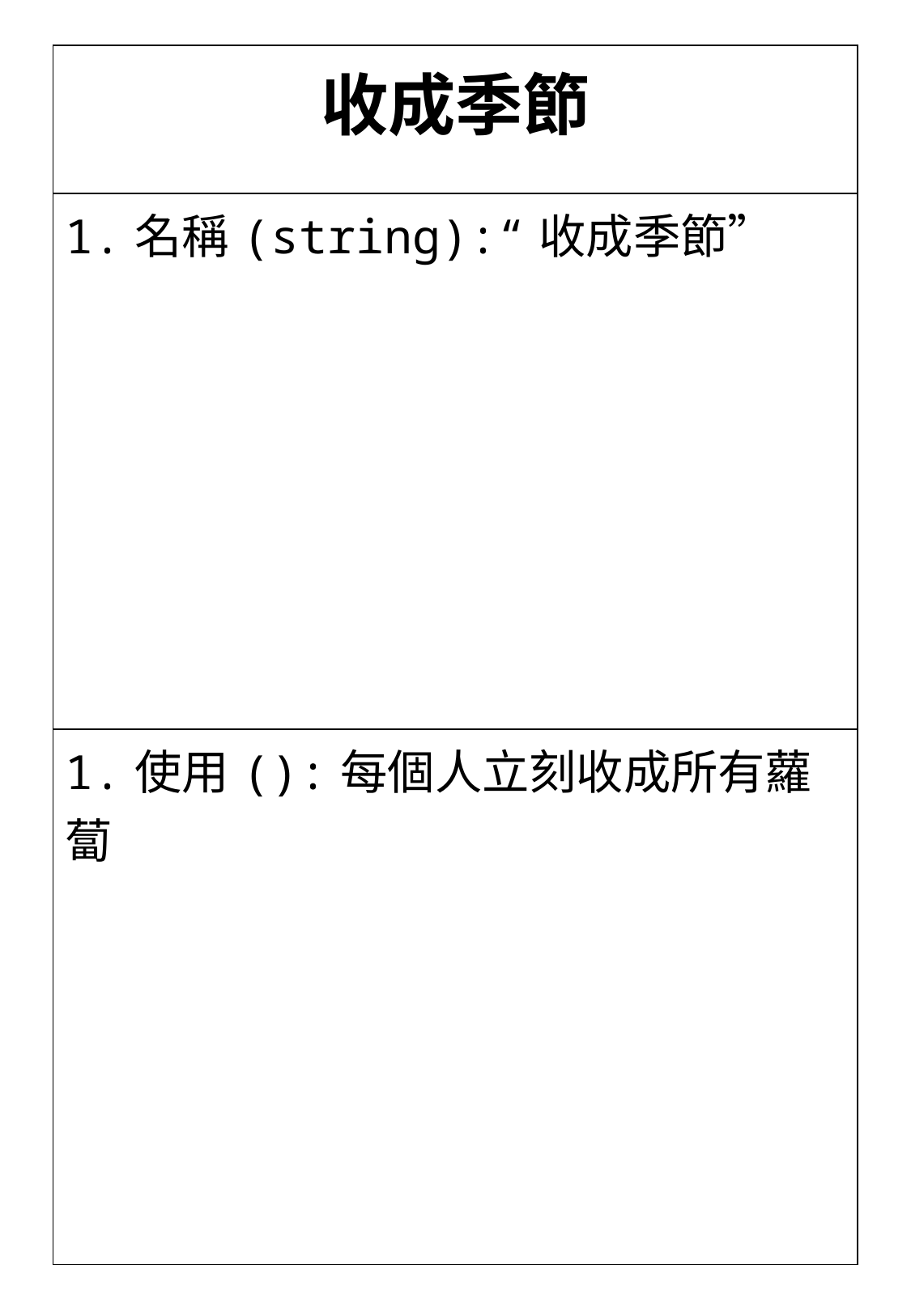

| 收成季節 |
| --- |
| 1.名稱(string):“收成季節” |
| 1.使用():每個人立刻收成所有蘿蔔 |